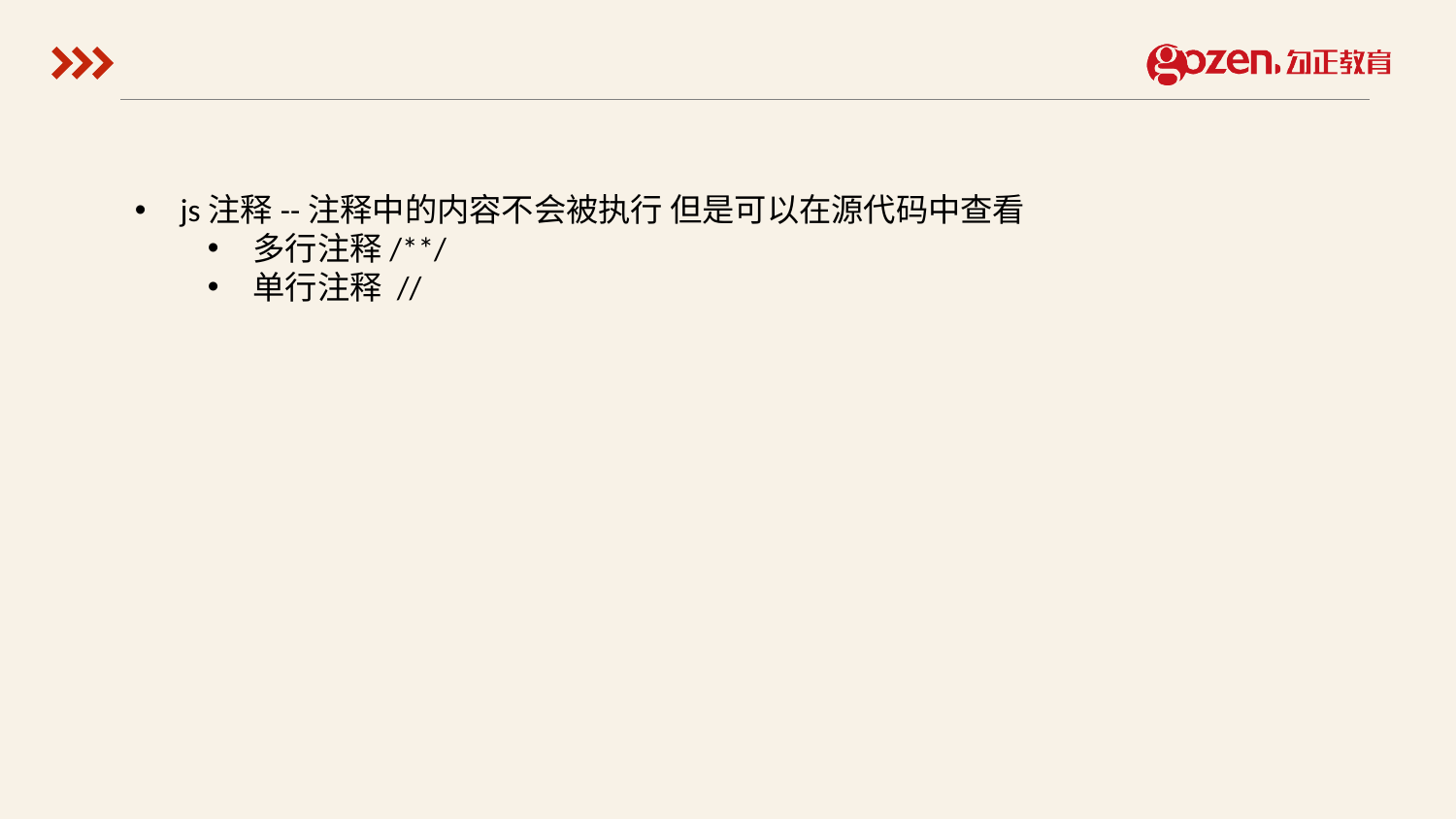

js注释--注释中的内容不会被执行 但是可以在源代码中查看
多行注释/**/
单行注释 //